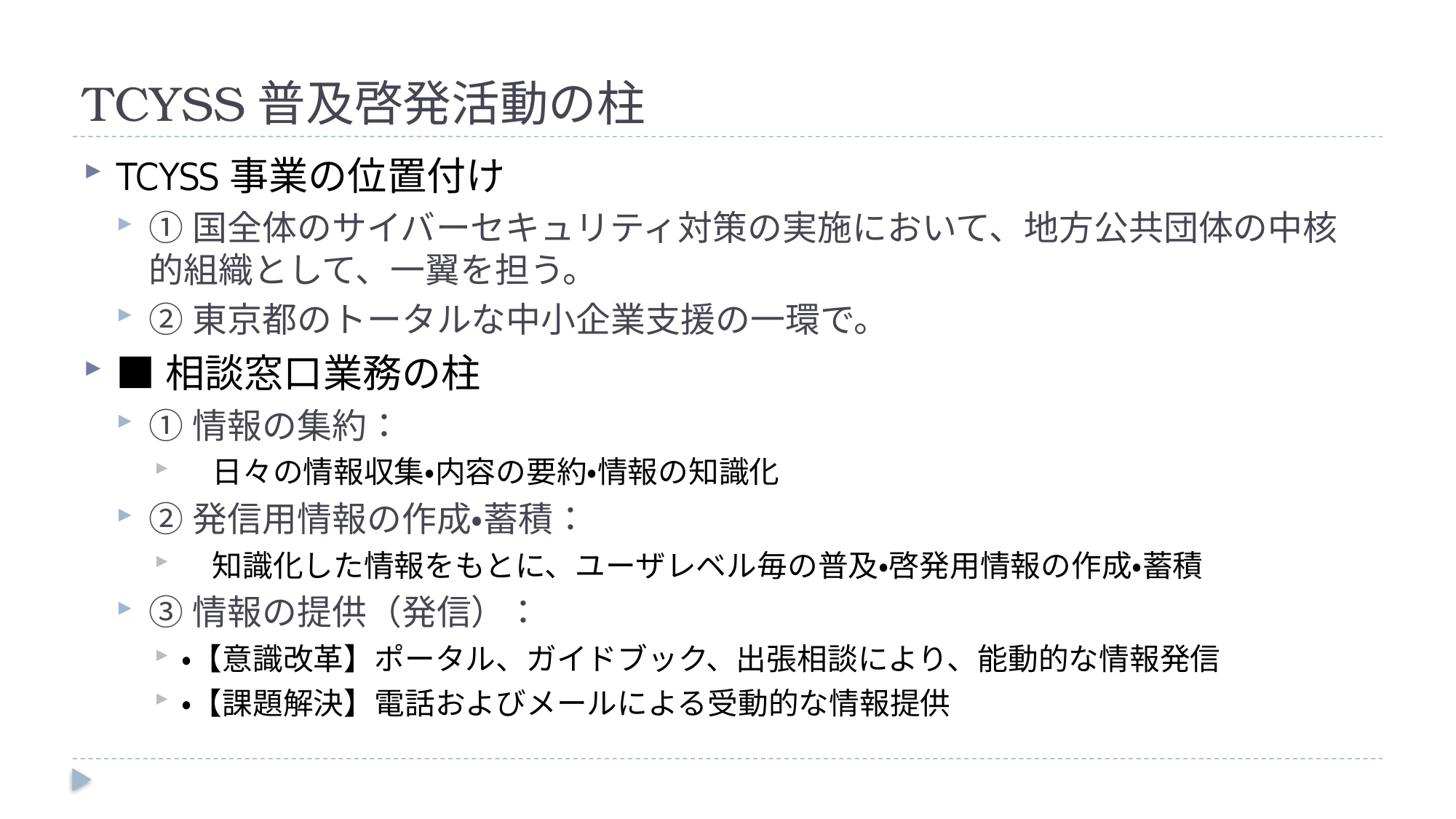

# TCYSS普及啓発活動の柱
TCYSS事業の位置付け
①国全体のサイバーセキュリティ対策の実施において、地方公共団体の中核的組織として、一翼を担う。
②東京都のトータルな中小企業支援の一環で。
■相談窓口業務の柱
①情報の集約：
　日々の情報収集・内容の要約・情報の知識化
②発信用情報の作成・蓄積：
　知識化した情報をもとに、ユーザレベル毎の普及・啓発用情報の作成・蓄積
③情報の提供（発信）：
・【意識改革】ポータル、ガイドブック、出張相談により、能動的な情報発信
・【課題解決】電話およびメールによる受動的な情報提供